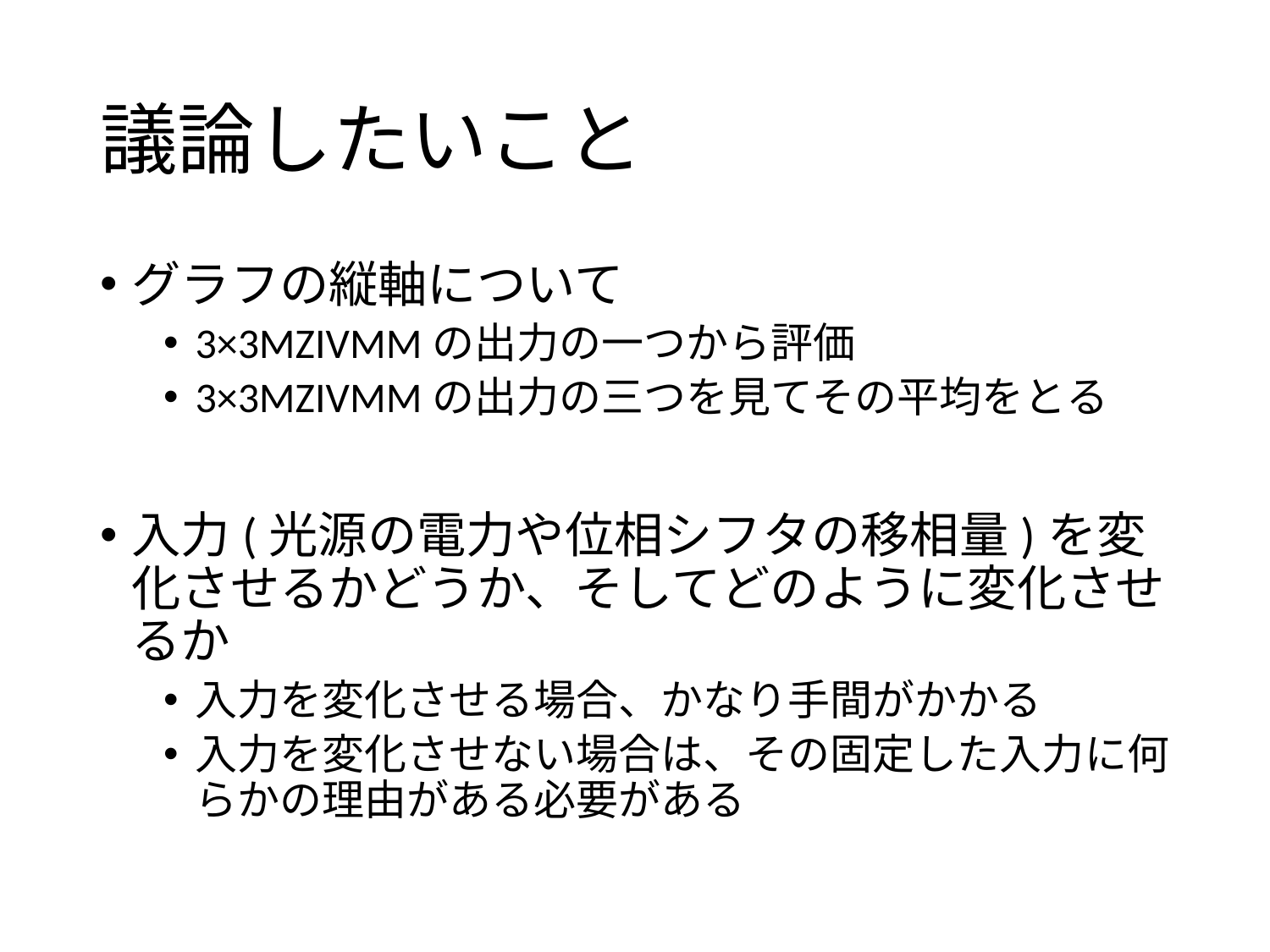

# 議論したいこと
グラフの縦軸について
3×3MZIVMMの出力の一つから評価
3×3MZIVMMの出力の三つを見てその平均をとる

入力(光源の電力や位相シフタの移相量)を変化させるかどうか、そしてどのように変化させるか
入力を変化させる場合、かなり手間がかかる
入力を変化させない場合は、その固定した入力に何らかの理由がある必要がある